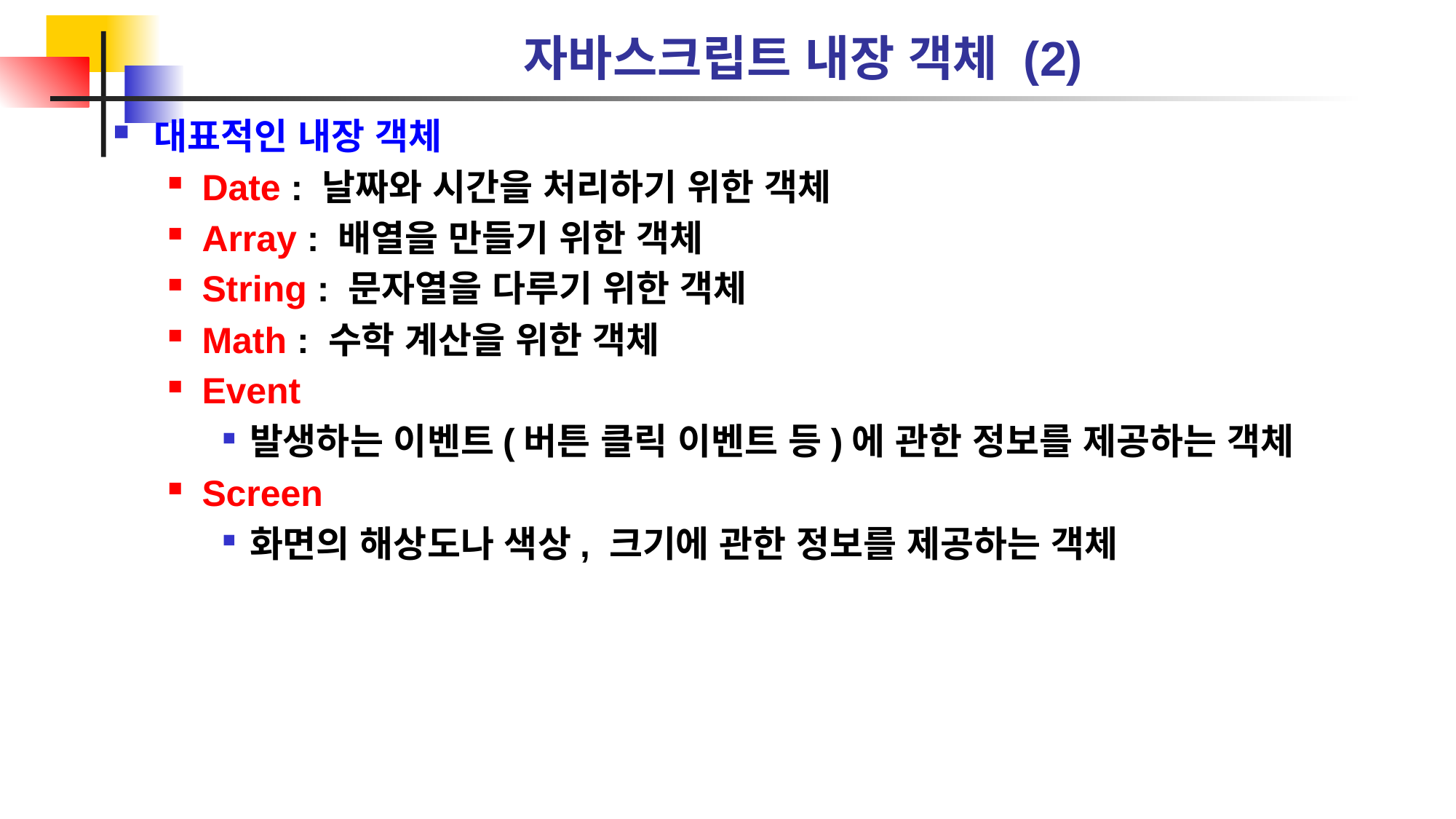

# 자바스크립트 내장 객체 (2)
대표적인 내장 객체
Date : 날짜와 시간을 처리하기 위한 객체
Array : 배열을 만들기 위한 객체
String : 문자열을 다루기 위한 객체
Math : 수학 계산을 위한 객체
Event
발생하는 이벤트(버튼 클릭 이벤트 등)에 관한 정보를 제공하는 객체
Screen
화면의 해상도나 색상, 크기에 관한 정보를 제공하는 객체